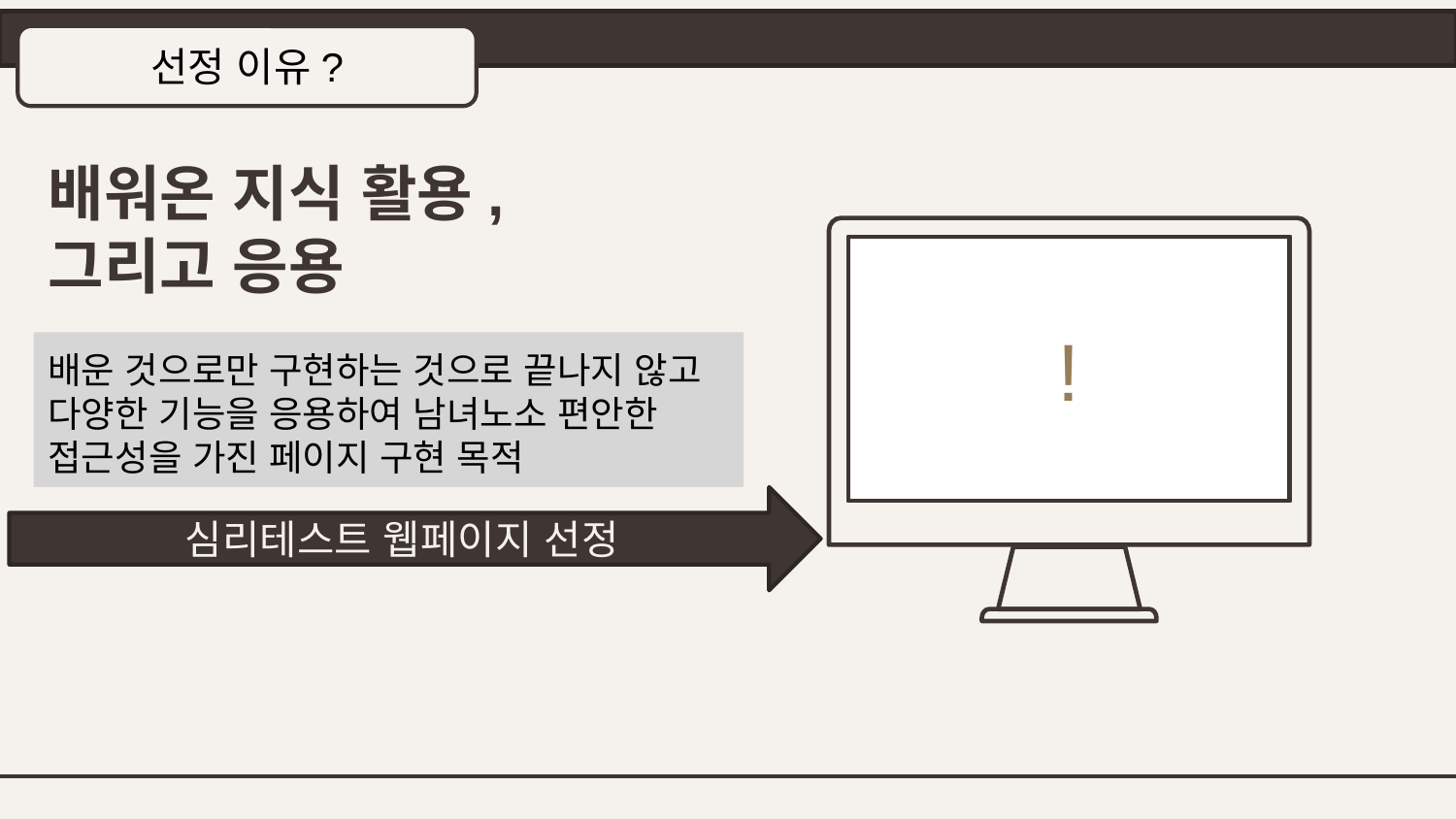

선정 이유?
# 배워온 지식 활용, 그리고 응용

!
배운 것으로만 구현하는 것으로 끝나지 않고 다양한 기능을 응용하여 남녀노소 편안한 접근성을 가진 페이지 구현 목적
심리테스트 웹페이지 선정